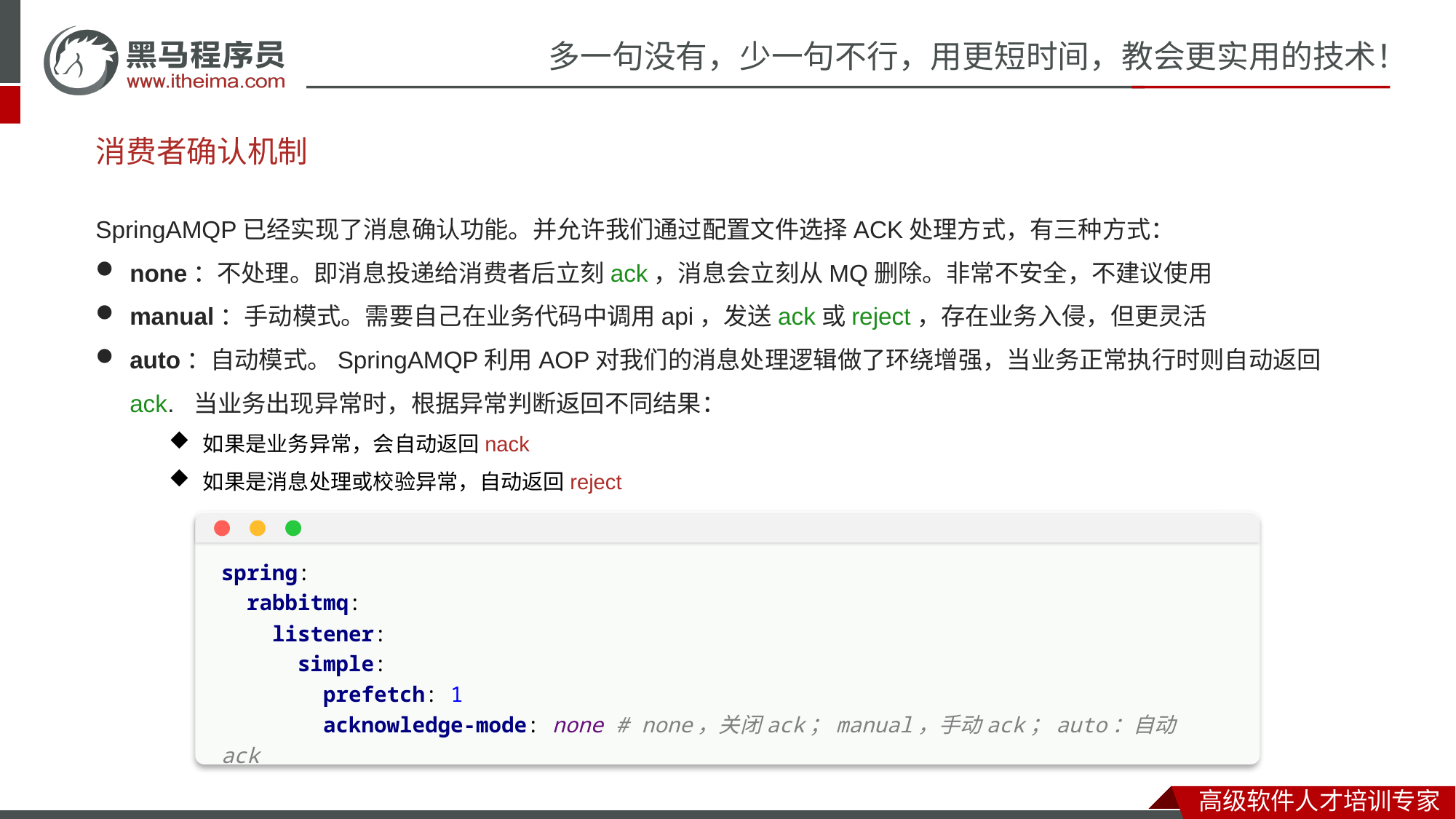

# 消费者确认机制
SpringAMQP已经实现了消息确认功能。并允许我们通过配置文件选择ACK处理方式，有三种方式：
none：不处理。即消息投递给消费者后立刻ack，消息会立刻从MQ删除。非常不安全，不建议使用
manual：手动模式。需要自己在业务代码中调用api，发送ack或reject，存在业务入侵，但更灵活
auto：自动模式。SpringAMQP利用AOP对我们的消息处理逻辑做了环绕增强，当业务正常执行时则自动返回ack.  当业务出现异常时，根据异常判断返回不同结果：
如果是业务异常，会自动返回nack
如果是消息处理或校验异常，自动返回reject

spring:
  rabbitmq:
    listener:
      simple:
        prefetch: 1
        acknowledge-mode: none # none，关闭ack；manual，手动ack；auto：自动ack